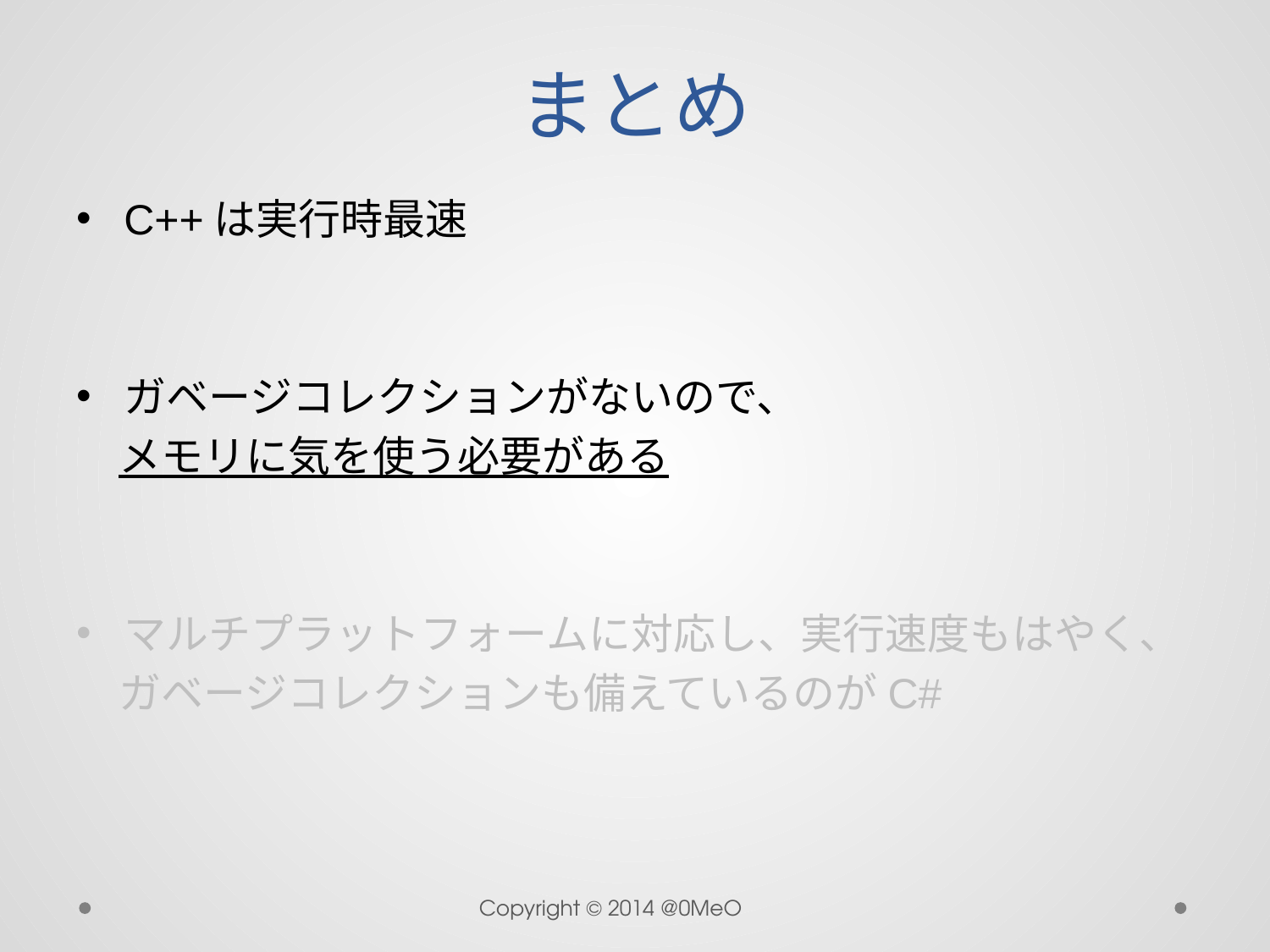

# まとめ
C++は実行時最速

ガベージコレクションがないので、
　メモリに気を使う必要がある

マルチプラットフォームに対応し、実行速度もはやく、
　ガベージコレクションも備えているのがC#